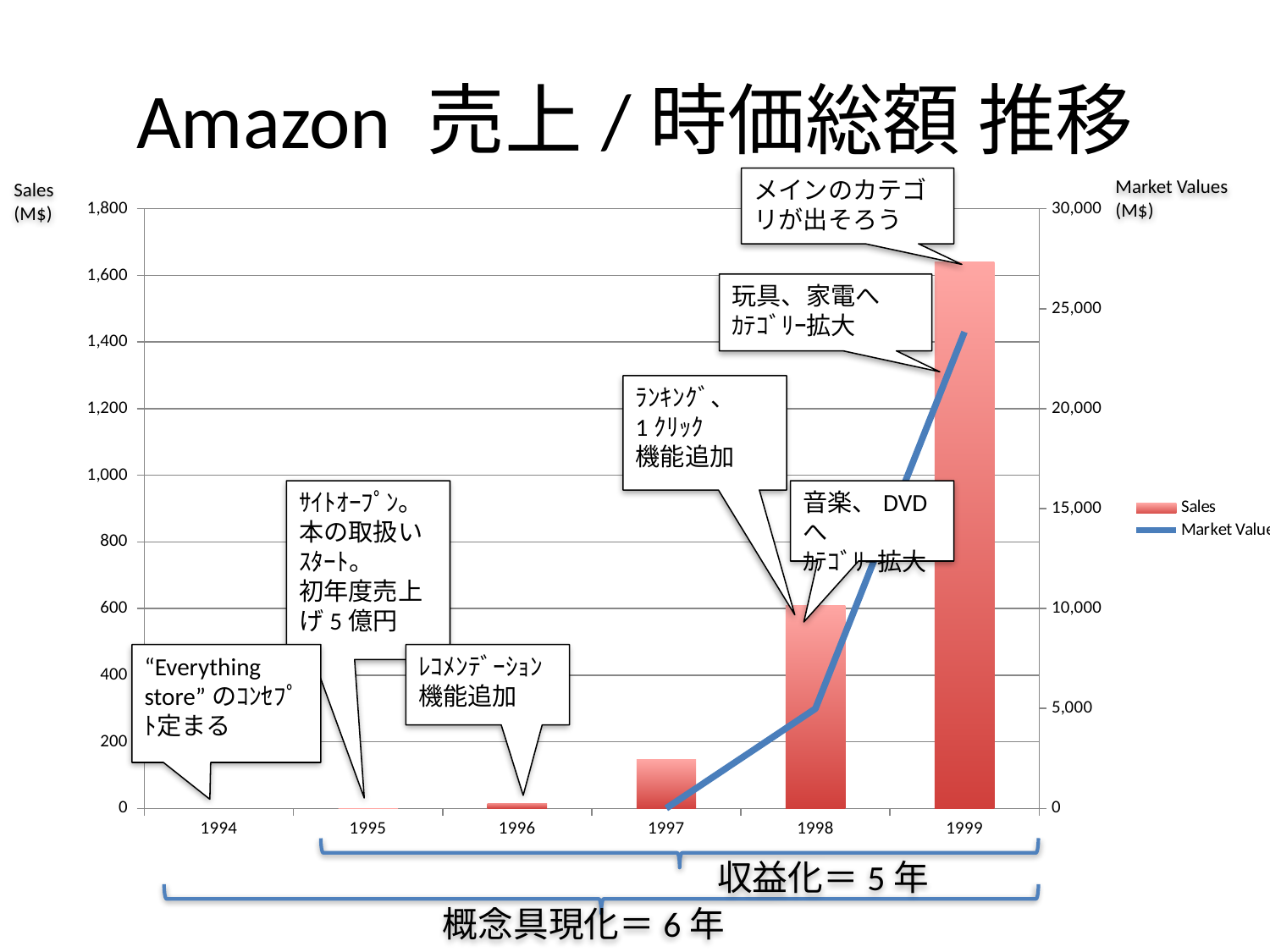

# Amazon 売上/時価総額 推移
メインのカテゴリが出そろう
Market Values
(M$)
Sales
(M$)

### Chart

| Category | Sales | Market Value |
|---|---|---|
| 1994.0 | None | None |
| 1995.0 | 0.511 | None |
| 1996.0 | 15.75 | None |
| 1997.0 | 147.88 | 8.9891 |
| 1998.0 | 609.8099999999994 | 4990.0 |
| 1999.0 | 1639.83 | 23840.0 |
玩具、家電へ
ｶﾃｺﾞﾘｰ拡大
ﾗﾝｷﾝｸﾞ、
1ｸﾘｯｸ
機能追加

Belong Anywher
ｻｲﾄｵｰﾌﾟﾝ。
本の取扱い
ｽﾀｰﾄ。
初年度売上げ5億円
音楽、DVDへ
ｶﾃｺﾞﾘｰ拡大

“Everything store”のｺﾝｾﾌﾟﾄ定まる
ﾚｺﾒﾝﾃﾞｰｼｮﾝ機能追加

収益化＝5年
概念具現化＝6年